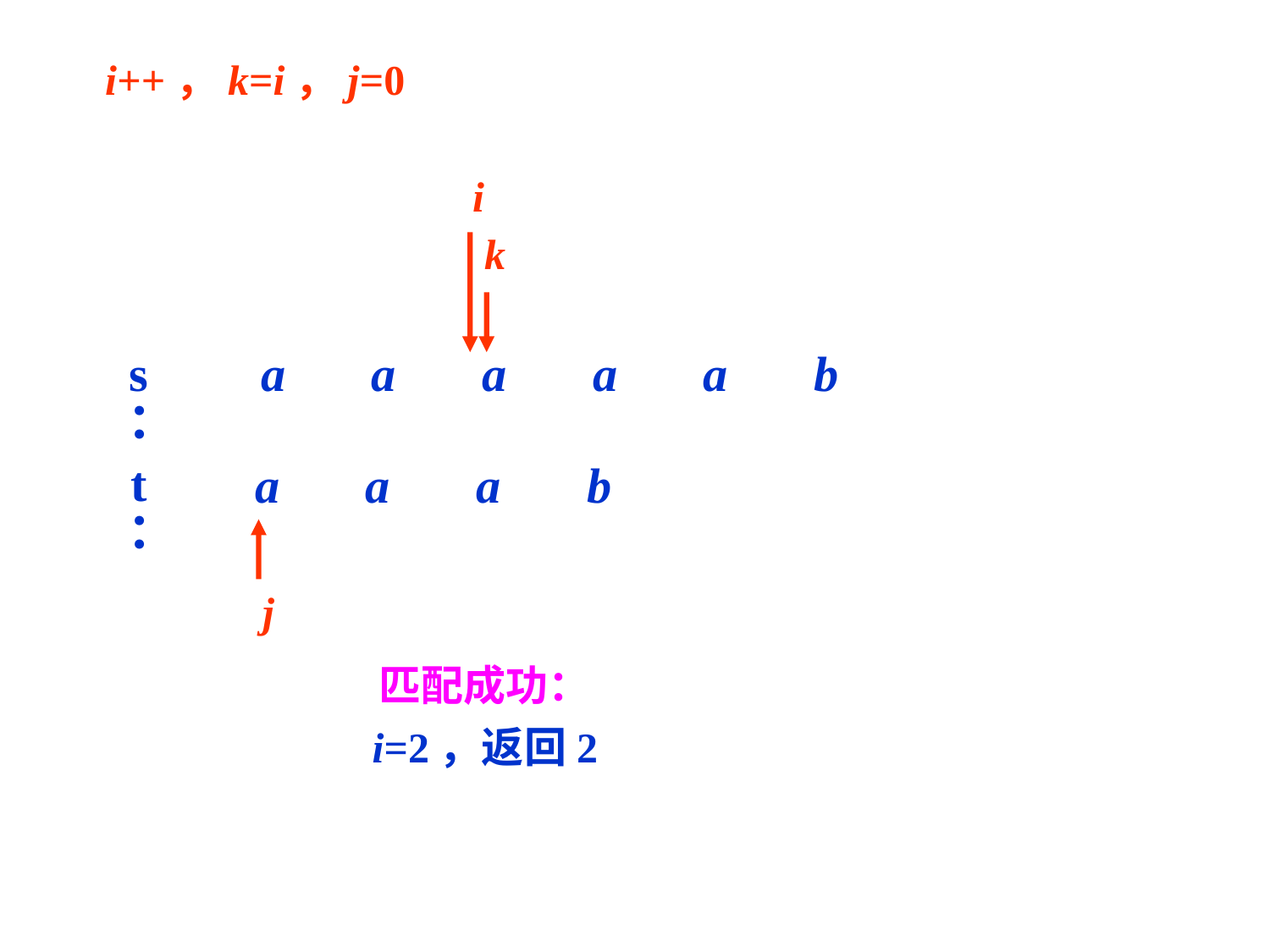

i++，k=i，j=0
i

k

j
s：
a       a       a       a       a       b
t：
a       a       a       b
匹配成功：
i=2，返回2